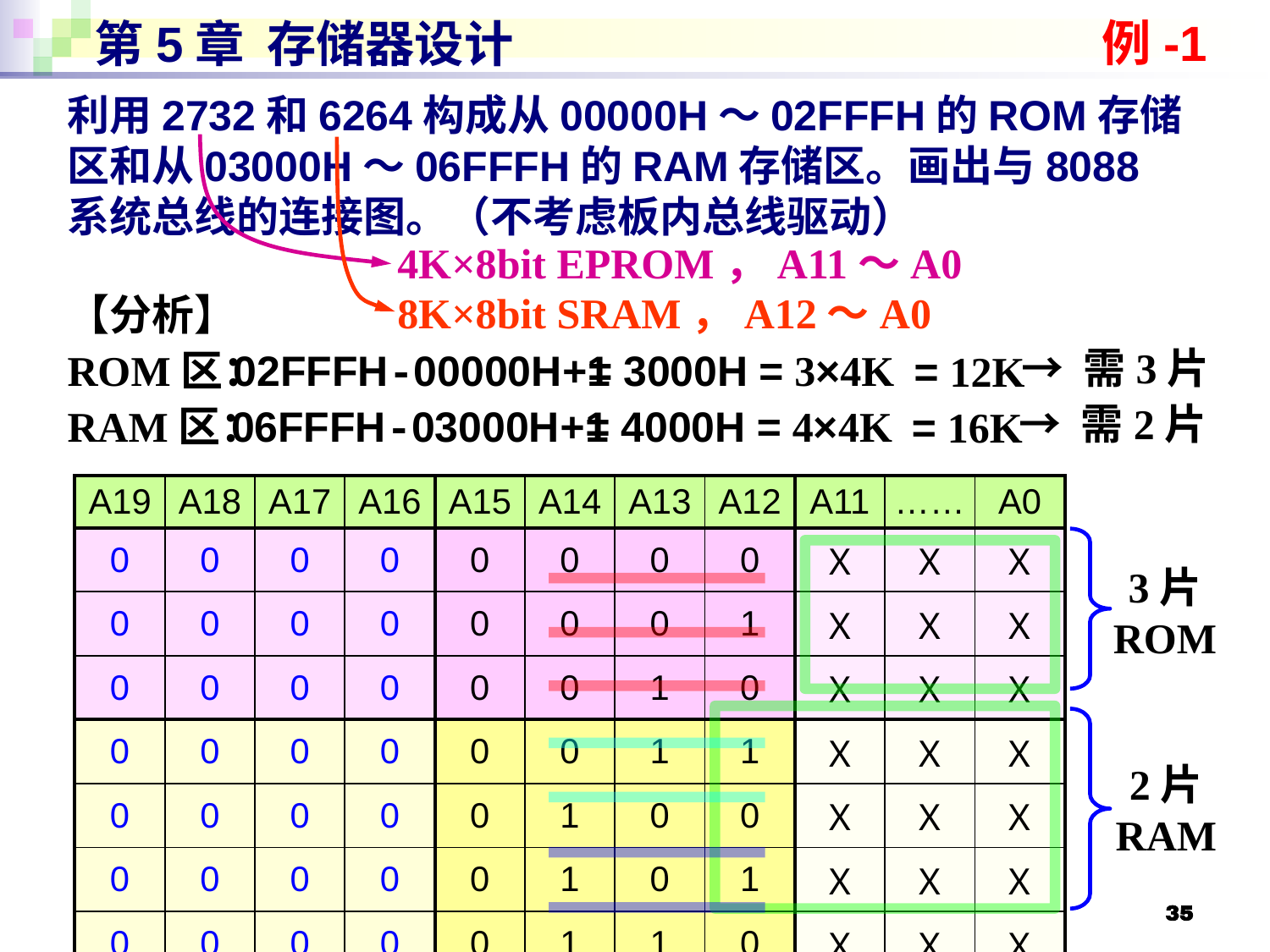

例-1
# 第5章  存储器设计
利用2732和6264构成从00000H～02FFFH的ROM存储区和从03000H～06FFFH的RAM存储区。画出与8088系统总线的连接图。（不考虑板内总线驱动）

4K×8bit EPROM，A11～A0
8K×8bit SRAM，A12～A0
【分析】
ROM区：
RAM区：
→ 需3片
= 3000H
02FFFH-00000H+1
= 3×4K
= 12K
→ 需2片
= 4000H
06FFFH-03000H+1
= 4×4K
= 16K
| A19 | A18 | A17 | A16 | A15 | A14 | A13 | A12 | A11 | …… | A0 |
| --- | --- | --- | --- | --- | --- | --- | --- | --- | --- | --- |
| 0 | 0 | 0 | 0 | 0 | 0 | 0 | 0 | Ｘ | Ｘ | Ｘ |
| 0 | 0 | 0 | 0 | 0 | 0 | 0 | 1 | Ｘ | Ｘ | Ｘ |
| 0 | 0 | 0 | 0 | 0 | 0 | 1 | 0 | Ｘ | Ｘ | Ｘ |
| 0 | 0 | 0 | 0 | 0 | 0 | 1 | 1 | Ｘ | Ｘ | Ｘ |
| 0 | 0 | 0 | 0 | 0 | 1 | 0 | 0 | Ｘ | Ｘ | Ｘ |
| 0 | 0 | 0 | 0 | 0 | 1 | 0 | 1 | Ｘ | Ｘ | Ｘ |
| 0 | 0 | 0 | 0 | 0 | 1 | 1 | 0 | Ｘ | Ｘ | Ｘ |

3片
ROM

2片
RAM
35